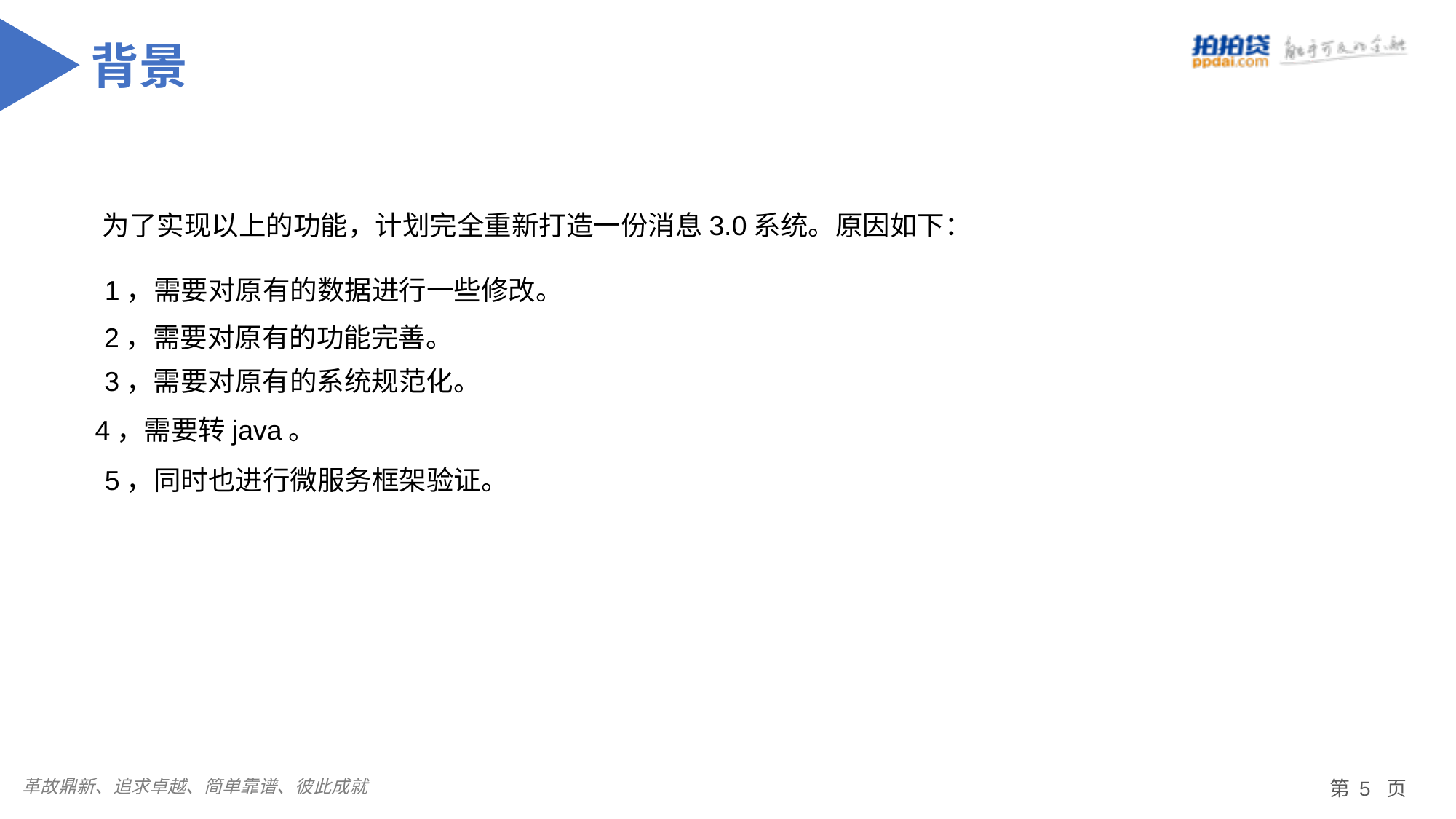

背景
为了实现以上的功能，计划完全重新打造一份消息3.0系统。原因如下：
1，需要对原有的数据进行一些修改。
2，需要对原有的功能完善。
3，需要对原有的系统规范化。
4，需要转java。
5，同时也进行微服务框架验证。